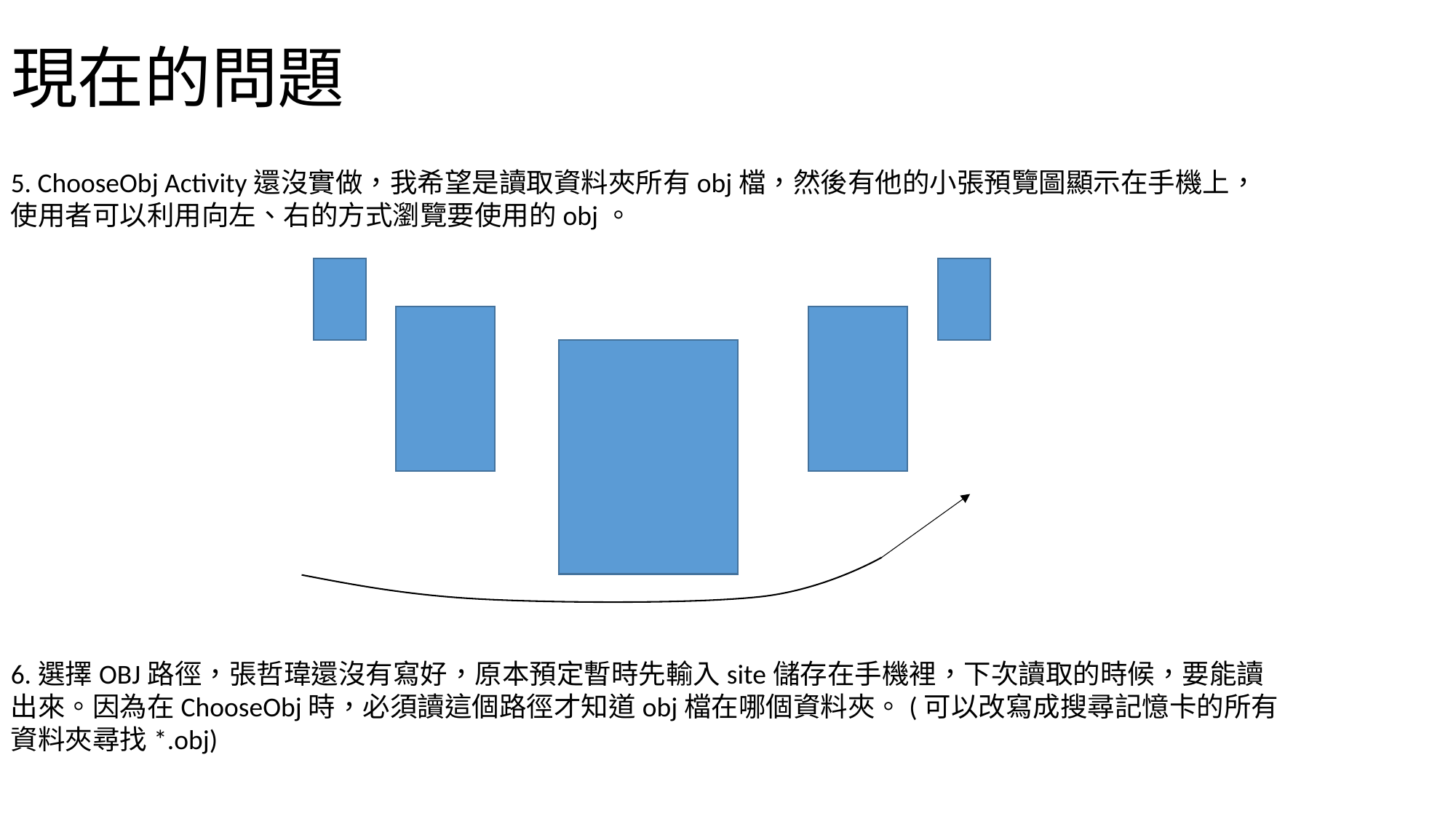

# 現在的問題
5. ChooseObj Activity還沒實做，我希望是讀取資料夾所有obj檔，然後有他的小張預覽圖顯示在手機上，使用者可以利用向左、右的方式瀏覽要使用的obj。

6.選擇OBJ路徑，張哲瑋還沒有寫好，原本預定暫時先輸入site儲存在手機裡，下次讀取的時候，要能讀出來。因為在ChooseObj時，必須讀這個路徑才知道obj檔在哪個資料夾。(可以改寫成搜尋記憶卡的所有資料夾尋找*.obj)